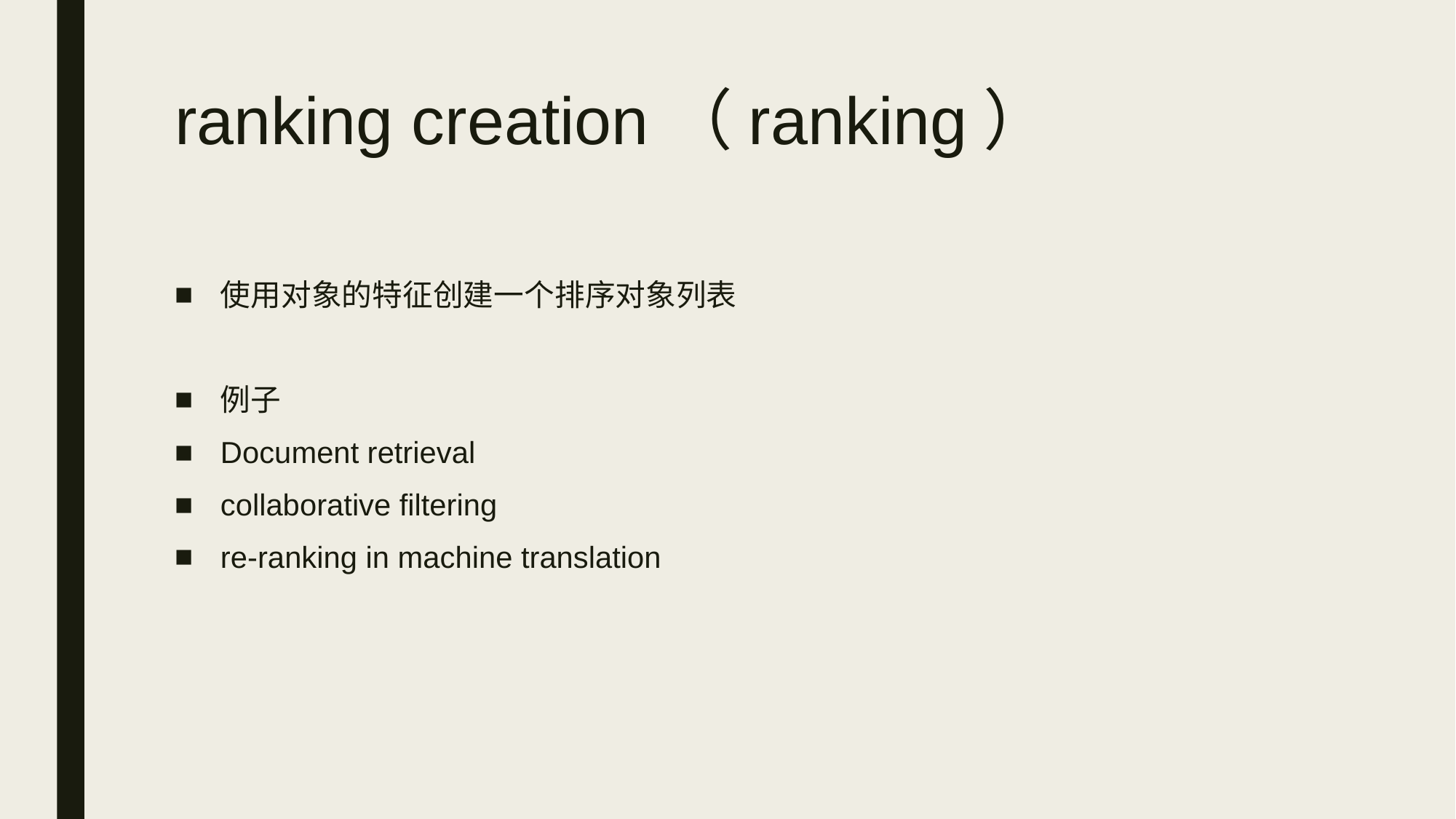

# ranking creation（ranking）
使用对象的特征创建一个排序对象列表

例子
Document retrieval
collaborative filtering
re-ranking in machine translation